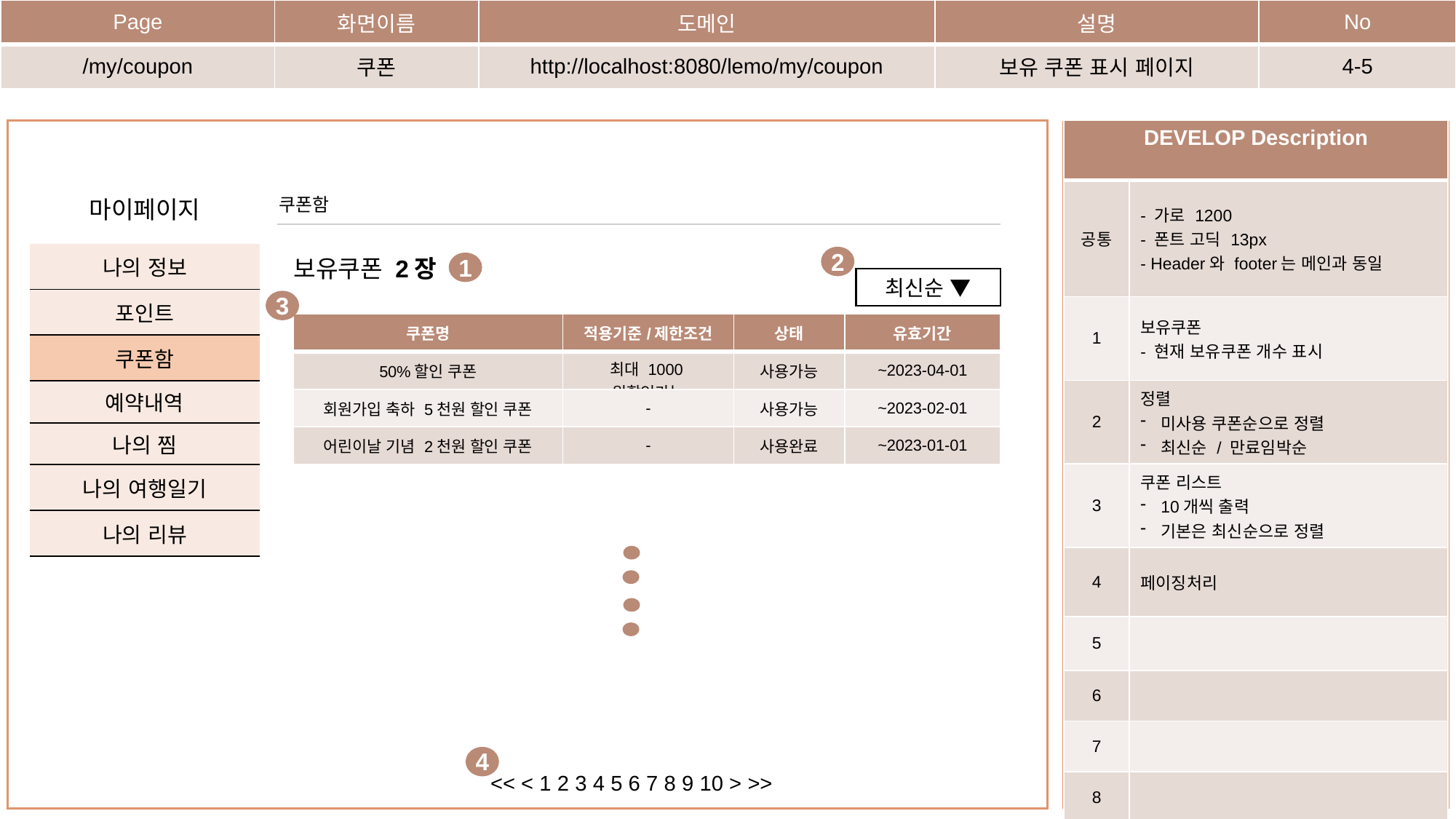

| Page | 화면이름 | 도메인 | 설명 | No |
| --- | --- | --- | --- | --- |
| /my/coupon | 쿠폰 | http://localhost:8080/lemo/my/coupon | 보유 쿠폰 표시 페이지 | 4-5 |
| DEVELOP Description |  |
| --- | --- |
| 공통 | - 가로 1200 - 폰트 고딕 13px - Header와 footer는 메인과 동일 |
| 1 | 보유쿠폰 - 현재 보유쿠폰 개수 표시 |
| 2 | 정렬 미사용 쿠폰순으로 정렬 최신순 / 만료임박순 |
| 3 | 쿠폰 리스트 10개씩 출력 기본은 최신순으로 정렬 |
| 4 | 페이징처리 |
| 5 |  |
| 6 |  |
| 7 |  |
| 8 |  |

쿠폰함
마이페이지
보유쿠폰 2장
2
| 나의 정보 |
| --- |
| 포인트 |
| 쿠폰함 |
| 예약내역 |
| 나의 찜 |
| 나의 여행일기 |
| 나의 리뷰 |

1

최신순 ▼
3

| 쿠폰명 | 적용기준/제한조건 | 상태 | 유효기간 |
| --- | --- | --- | --- |
| 50%할인 쿠폰 | 최대 1000원할인가능 | 사용가능 | ~2023-04-01 |
| 회원가입 축하 5천원 할인 쿠폰 | - | 사용가능 | ~2023-02-01 |
| 어린이날 기념 2천원 할인 쿠폰 | - | 사용완료 | ~2023-01-01 |

4

<< < 1 2 3 4 5 6 7 8 9 10 > >>